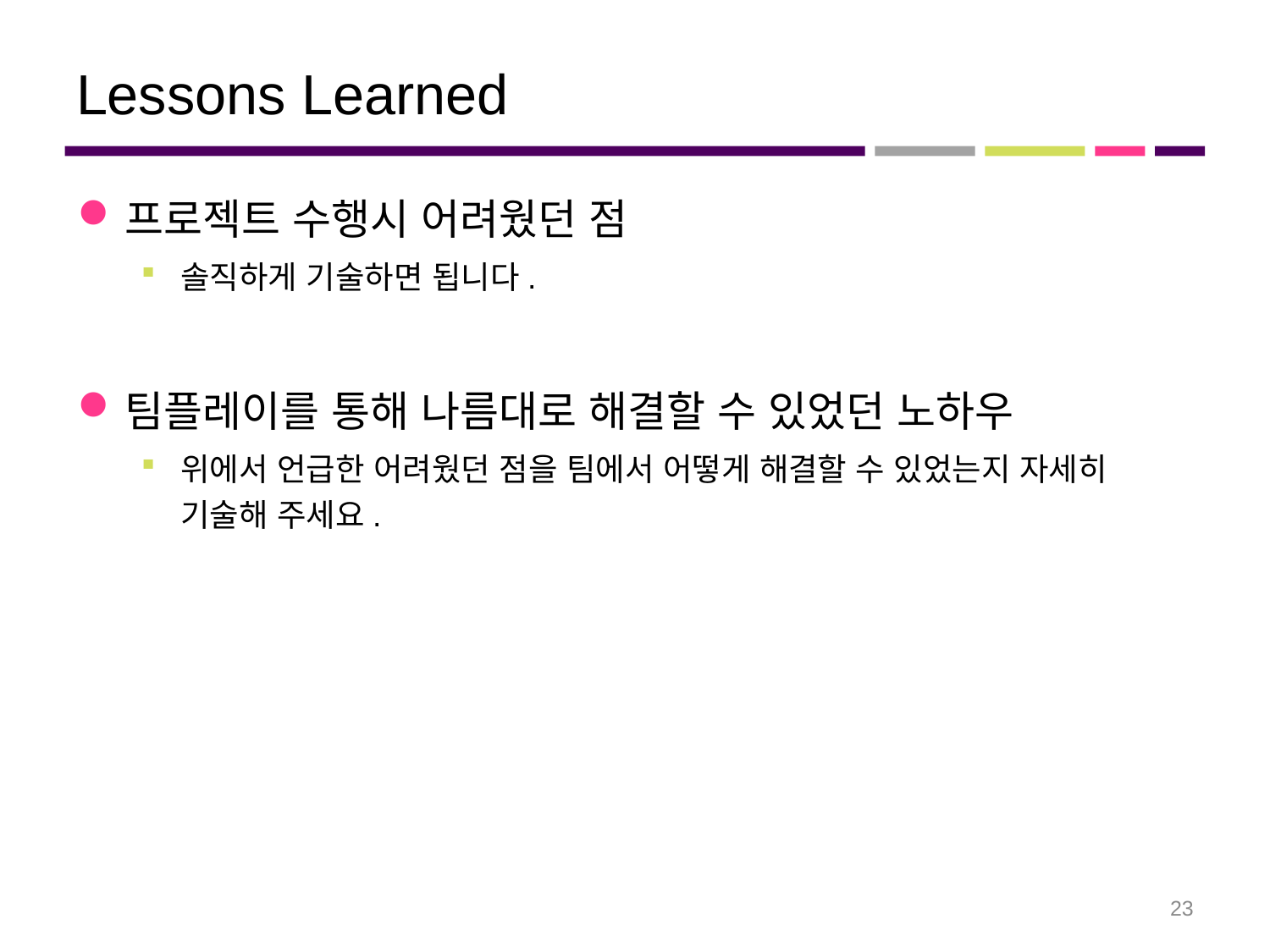

# Lessons Learned
프로젝트 수행시 어려웠던 점
솔직하게 기술하면 됩니다.

팀플레이를 통해 나름대로 해결할 수 있었던 노하우
위에서 언급한 어려웠던 점을 팀에서 어떻게 해결할 수 있었는지 자세히 기술해 주세요.
23